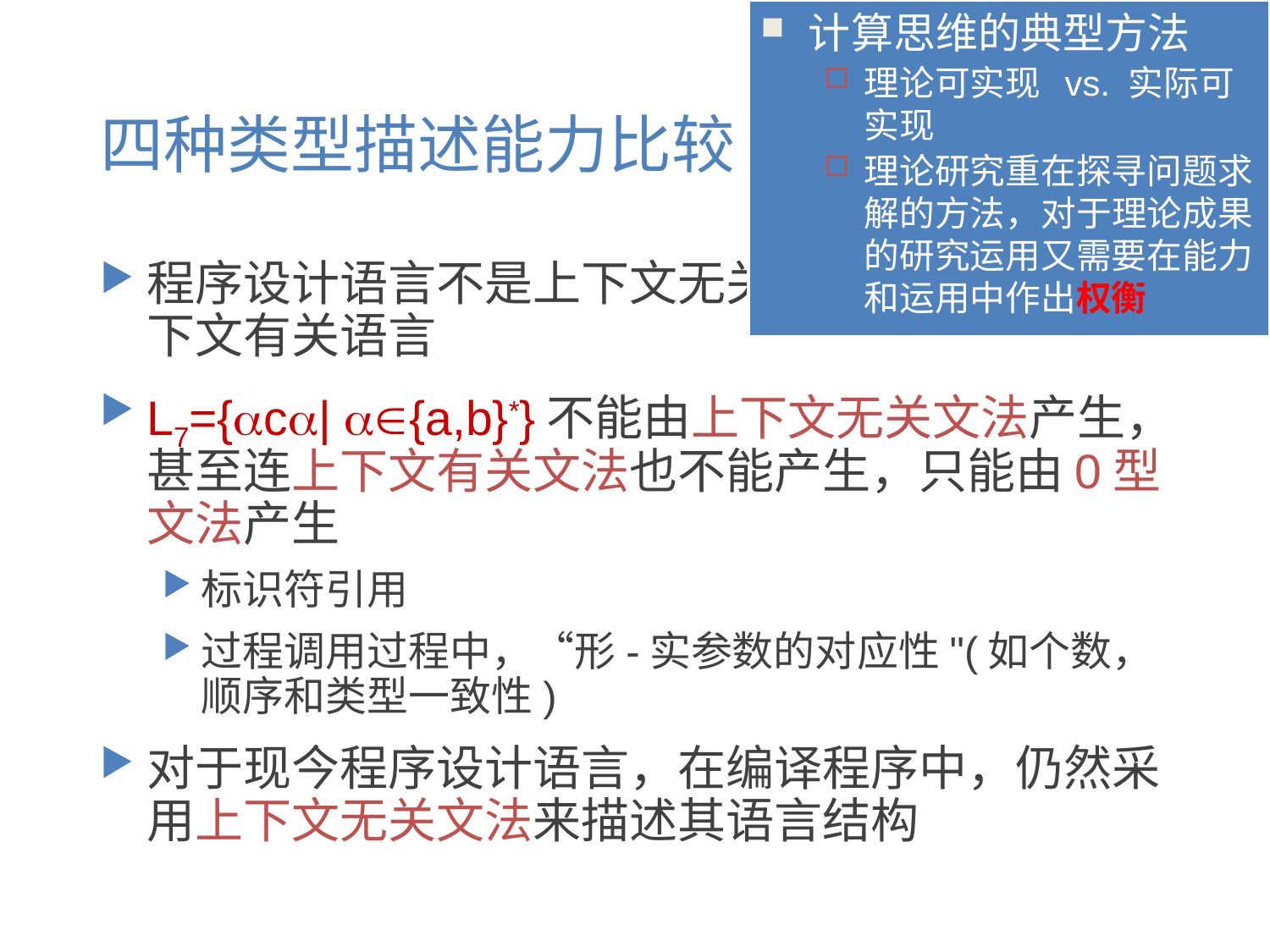

计算思维的典型方法
理论可实现  vs. 实际可实现
理论研究重在探寻问题求解的方法，对于理论成果的研究运用又需要在能力和运用中作出权衡
# 四种类型描述能力比较
程序设计语言不是上下文无关语言，甚至不是上下文有关语言
L7={αcα| α∈{a,b}*}不能由上下文无关文法产生，甚至连上下文有关文法也不能产生，只能由0型文法产生
标识符引用
过程调用过程中，“形-实参数的对应性"(如个数，顺序和类型一致性)
对于现今程序设计语言，在编译程序中，仍然采用上下文无关文法来描述其语言结构